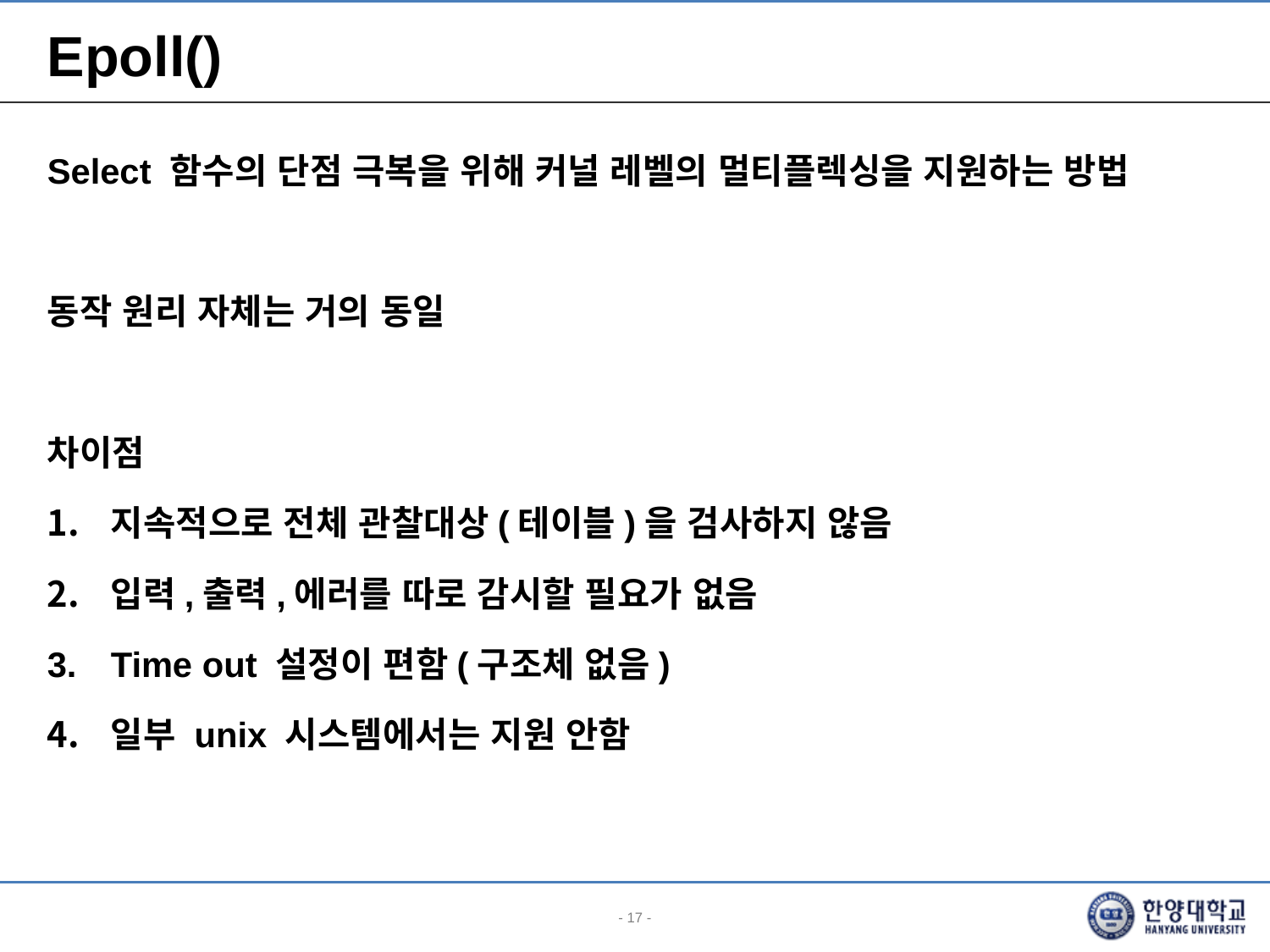

# Epoll()
Select 함수의 단점 극복을 위해 커널 레벨의 멀티플렉싱을 지원하는 방법

동작 원리 자체는 거의 동일

차이점
지속적으로 전체 관찰대상(테이블)을 검사하지 않음
입력,출력,에러를 따로 감시할 필요가 없음
Time out 설정이 편함(구조체 없음)
일부 unix 시스템에서는 지원 안함